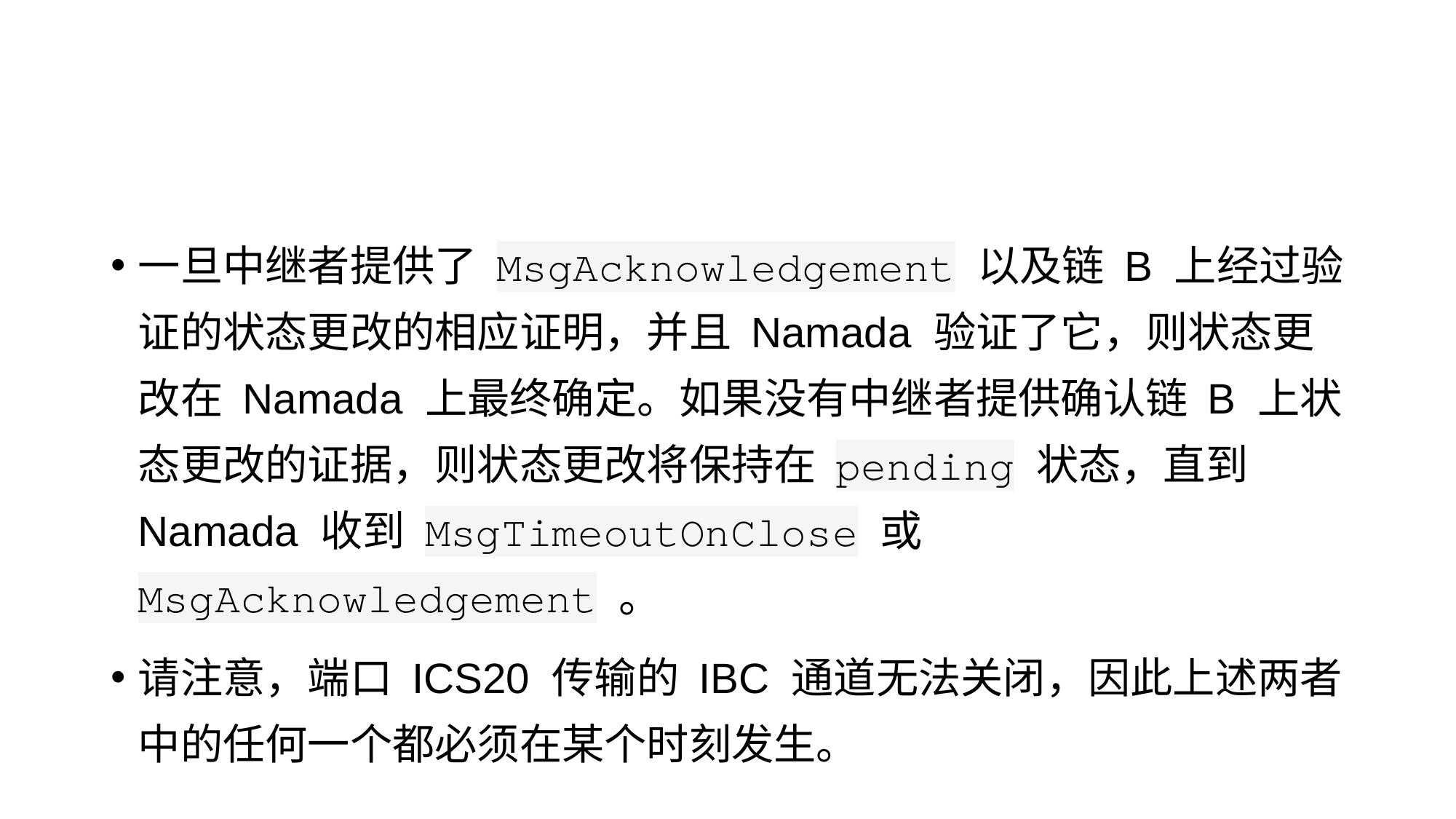

一旦中继者提供了 MsgAcknowledgement 以及链 B 上经过验证的状态更改的相应证明，并且 Namada 验证了它，则状态更改在 Namada 上最终确定。如果没有中继者提供确认链 B 上状态更改的证据，则状态更改将保持在 pending 状态，直到 Namada 收到 MsgTimeoutOnClose 或 MsgAcknowledgement 。
请注意，端口 ICS20 传输的 IBC 通道无法关闭，因此上述两者中的任何一个都必须在某个时刻发生。